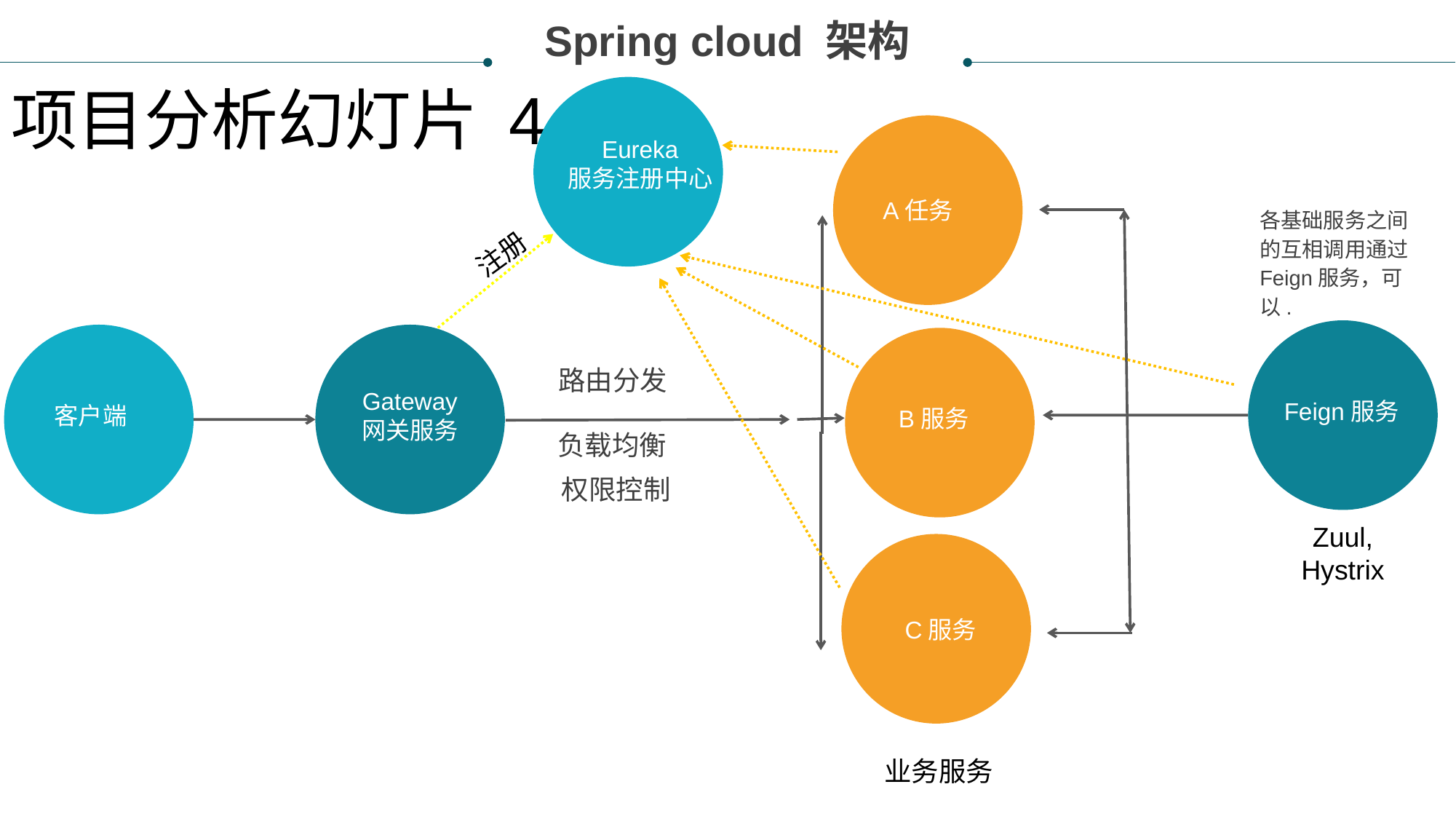

Spring cloud 架构
项目分析幻灯片 4

Eureka
服务注册中心
A任务
各基础服务之间的互相调用通过Feign服务，可以.
注册

路由分发
Gateway
网关服务
Feign服务
客户端
B服务
负载均衡
权限控制
Zuul,
Hystrix

C服务
业务服务